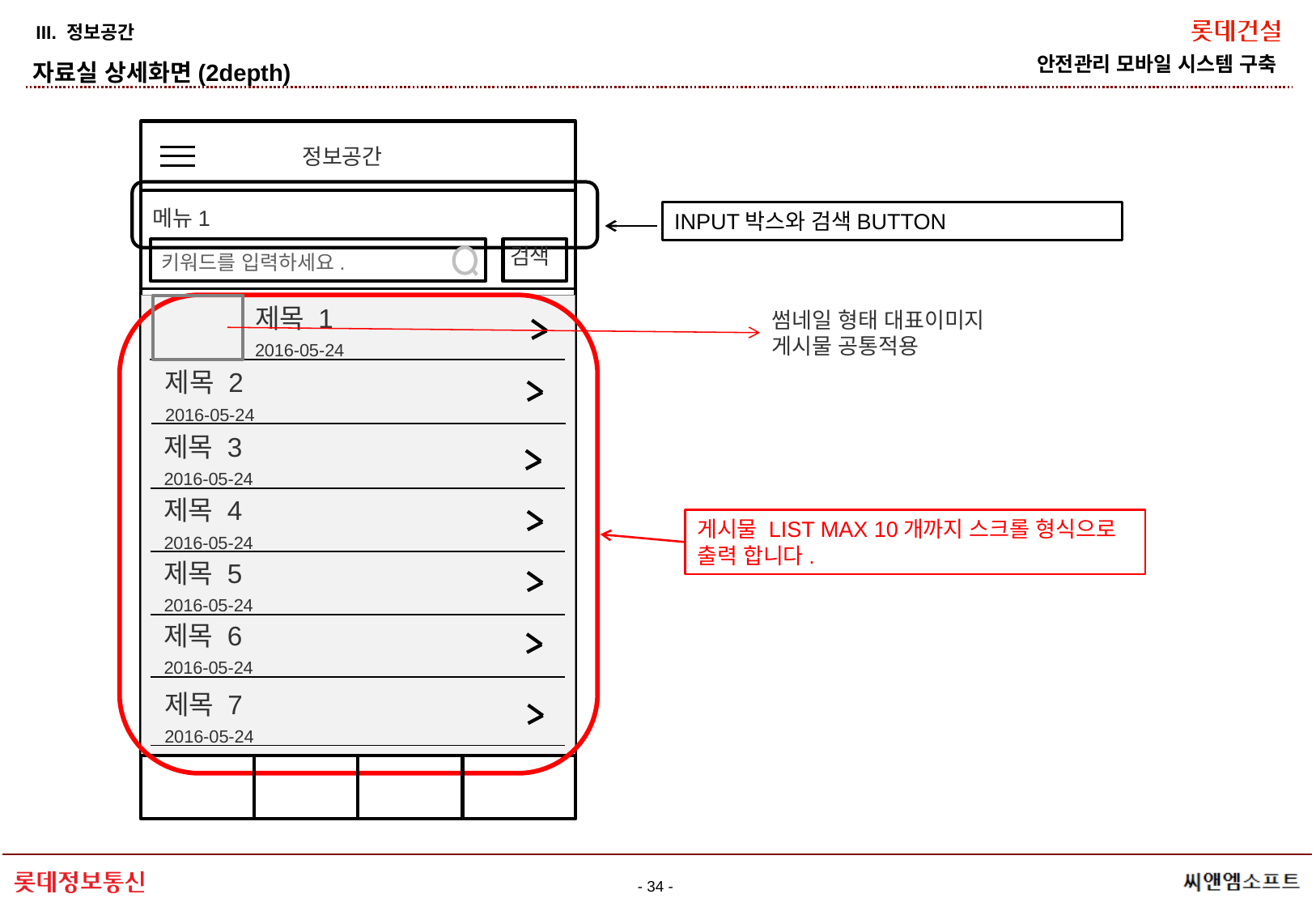

III. 정보공간
자료실 상세화면(2depth)

정보공간

메뉴1
검색

키워드를 입력하세요.

제목 1
2016-05-24
제목 2
2016-05-24
제목 3
2016-05-24
제목 4
2016-05-24
제목 5
2016-05-24
제목 6
2016-05-24

INPUT박스와 검색BUTTON

썸네일 형태 대표이미지 게시물 공통적용
게시물 LIST MAX 10개까지 스크롤 형식으로 출력 합니다.
제목 7
2016-05-24